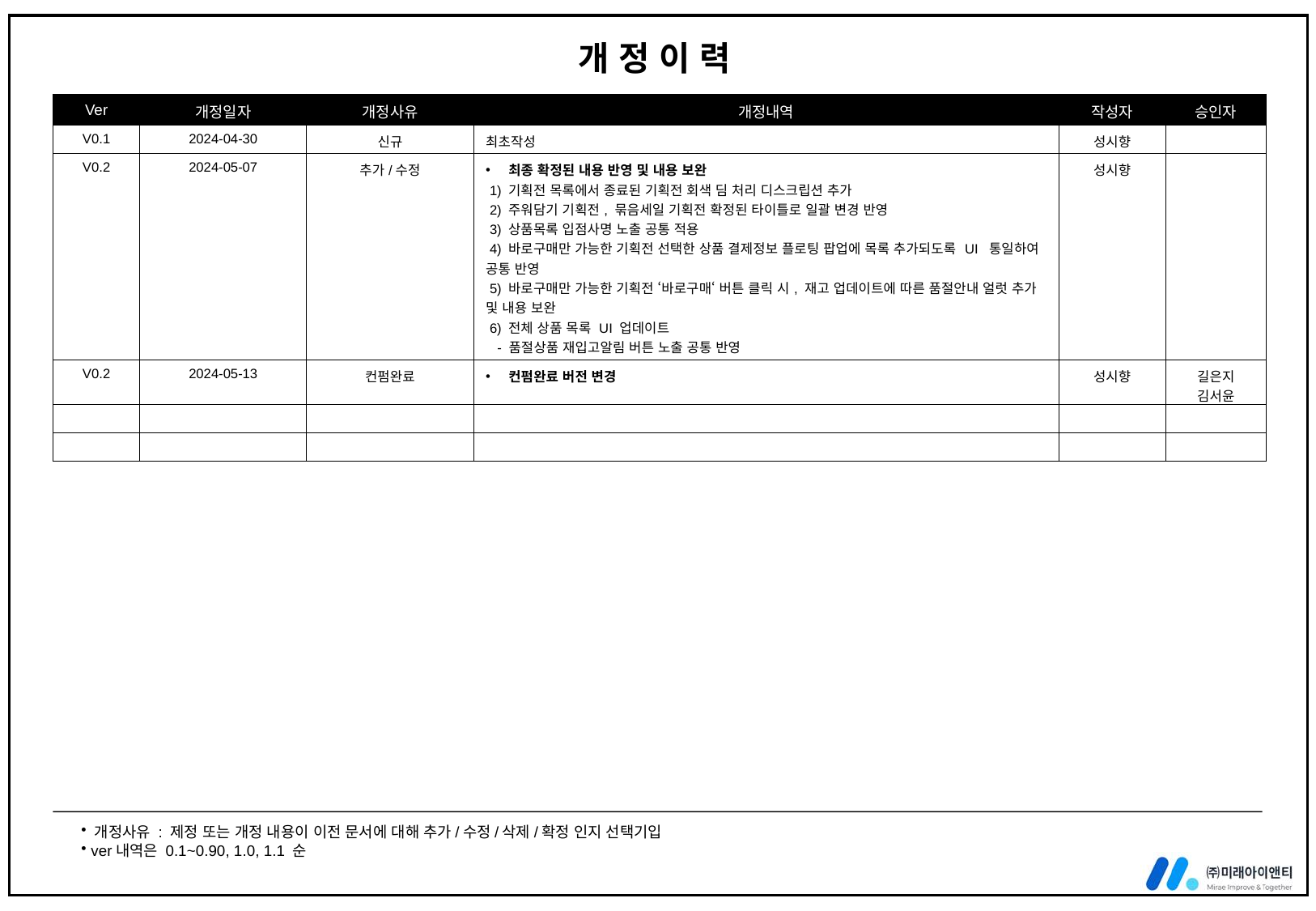

| Ver | 개정일자 | 개정사유 | 개정내역 | 작성자 | 승인자 |
| --- | --- | --- | --- | --- | --- |
| V0.1 | 2024-04-30 | 신규 | 최초작성 | 성시향 |  |
| V0.2 | 2024-05-07 | 추가/수정 | 최종 확정된 내용 반영 및 내용 보완 1) 기획전 목록에서 종료된 기획전 회색 딤 처리 디스크립션 추가 2) 주워담기 기획전, 묶음세일 기획전 확정된 타이틀로 일괄 변경 반영 3) 상품목록 입점사명 노출 공통 적용 4) 바로구매만 가능한 기획전 선택한 상품 결제정보 플로팅 팝업에 목록 추가되도록 UI 통일하여 공통 반영 5) 바로구매만 가능한 기획전 ‘바로구매‘ 버튼 클릭 시, 재고 업데이트에 따른 품절안내 얼럿 추가 및 내용 보완 6) 전체 상품 목록 UI 업데이트 - 품절상품 재입고알림 버튼 노출 공통 반영 7) 묶음세일 기획전 바로구매 버튼 클릭 시, 재고체크 > 반품불가 안내 얼럿 노출로 내용 보완 8) 진행중인 타임세일 기획전 없음 화면 추가 | 성시향 |  |
| V0.2 | 2024-05-13 | 컨펌완료 | 컨펌완료 버전 변경 | 성시향 | 길은지 김서윤 |
|  |  |  |  |  |  |
|  |  |  |  |  |  |

 개정사유 : 제정 또는 개정 내용이 이전 문서에 대해 추가/수정/삭제/확정 인지 선택기입
 ver내역은 0.1~0.90, 1.0, 1.1 순